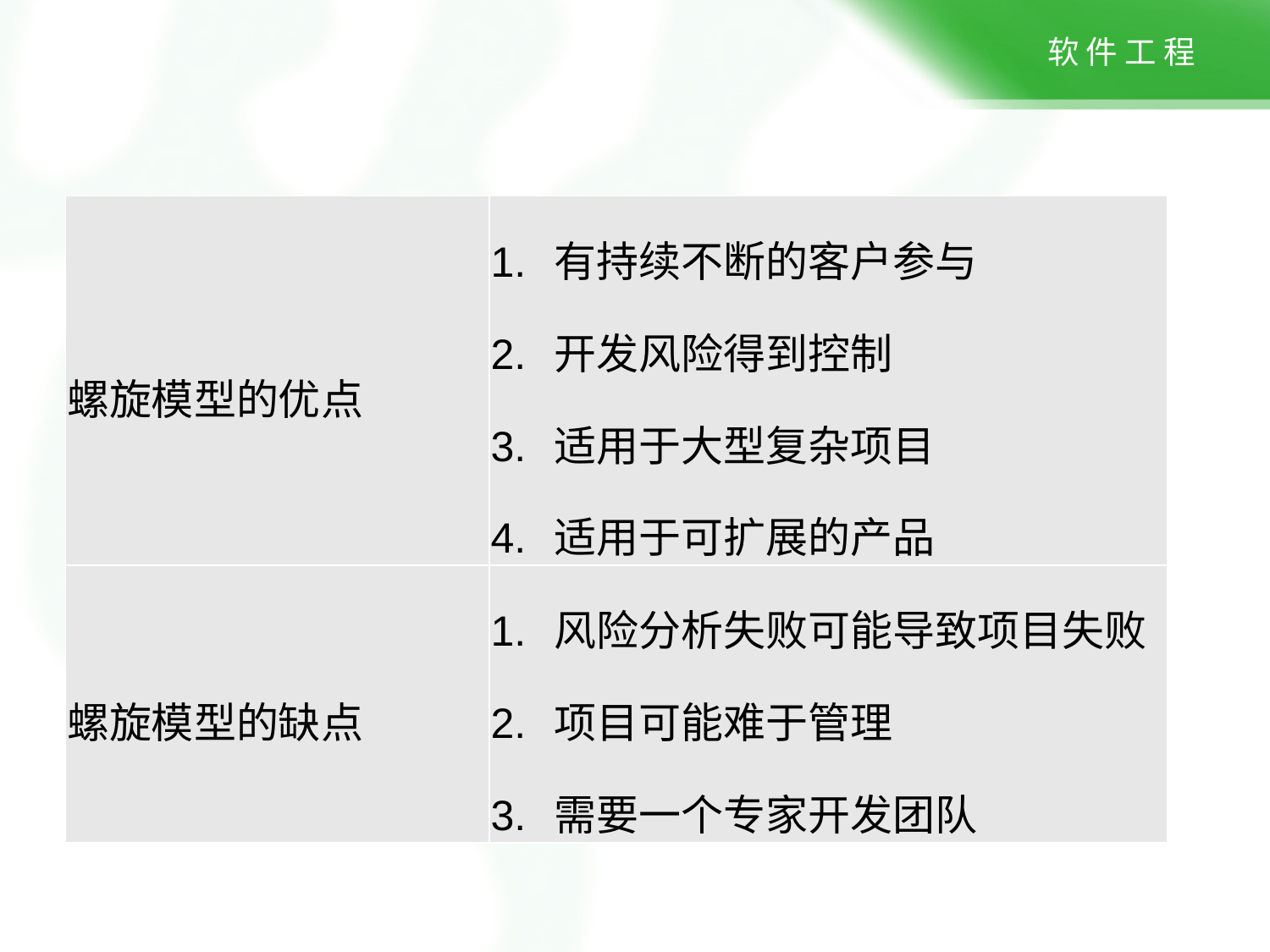

| 螺旋模型的优点 | 有持续不断的客户参与 开发风险得到控制 适用于大型复杂项目 适用于可扩展的产品 |
| --- | --- |
| 螺旋模型的缺点 | 风险分析失败可能导致项目失败 项目可能难于管理 需要一个专家开发团队 |